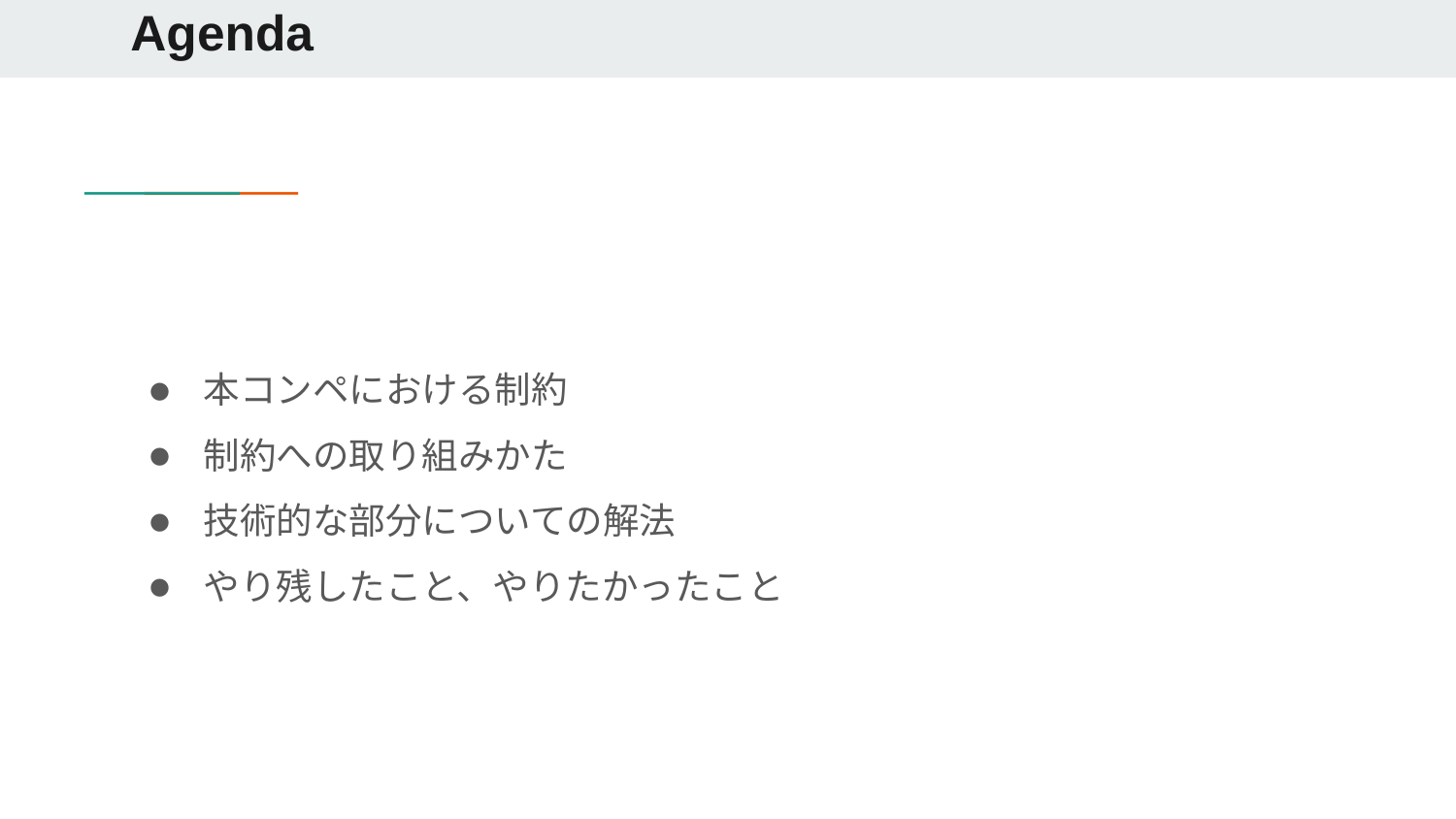

# Agenda
本コンペにおける制約
制約への取り組みかた
技術的な部分についての解法
やり残したこと、やりたかったこと